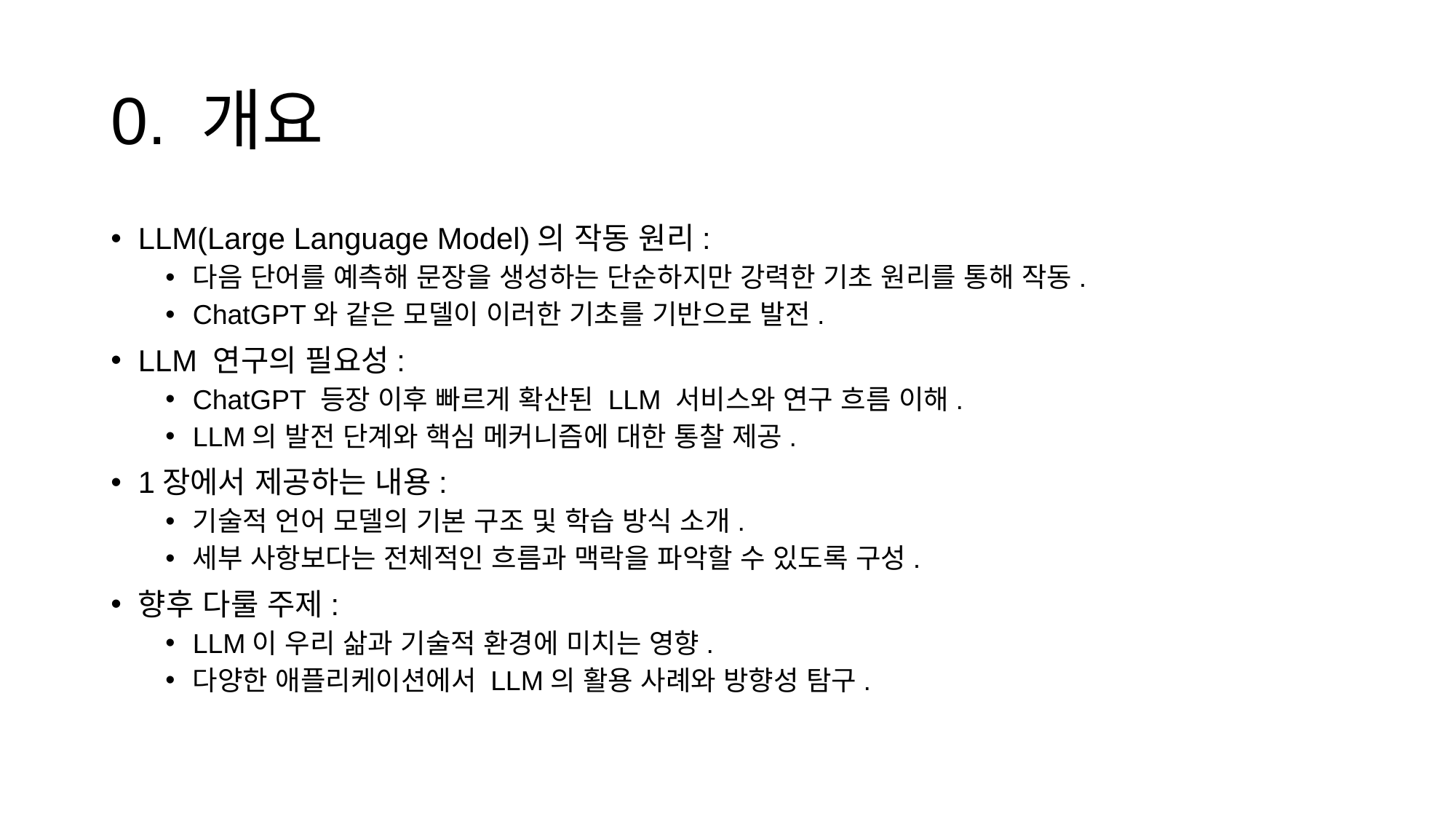

# 0. 개요
LLM(Large Language Model)의 작동 원리:
다음 단어를 예측해 문장을 생성하는 단순하지만 강력한 기초 원리를 통해 작동.
ChatGPT와 같은 모델이 이러한 기초를 기반으로 발전.
LLM 연구의 필요성:
ChatGPT 등장 이후 빠르게 확산된 LLM 서비스와 연구 흐름 이해.
LLM의 발전 단계와 핵심 메커니즘에 대한 통찰 제공.
1장에서 제공하는 내용:
기술적 언어 모델의 기본 구조 및 학습 방식 소개.
세부 사항보다는 전체적인 흐름과 맥락을 파악할 수 있도록 구성.
향후 다룰 주제:
LLM이 우리 삶과 기술적 환경에 미치는 영향.
다양한 애플리케이션에서 LLM의 활용 사례와 방향성 탐구.